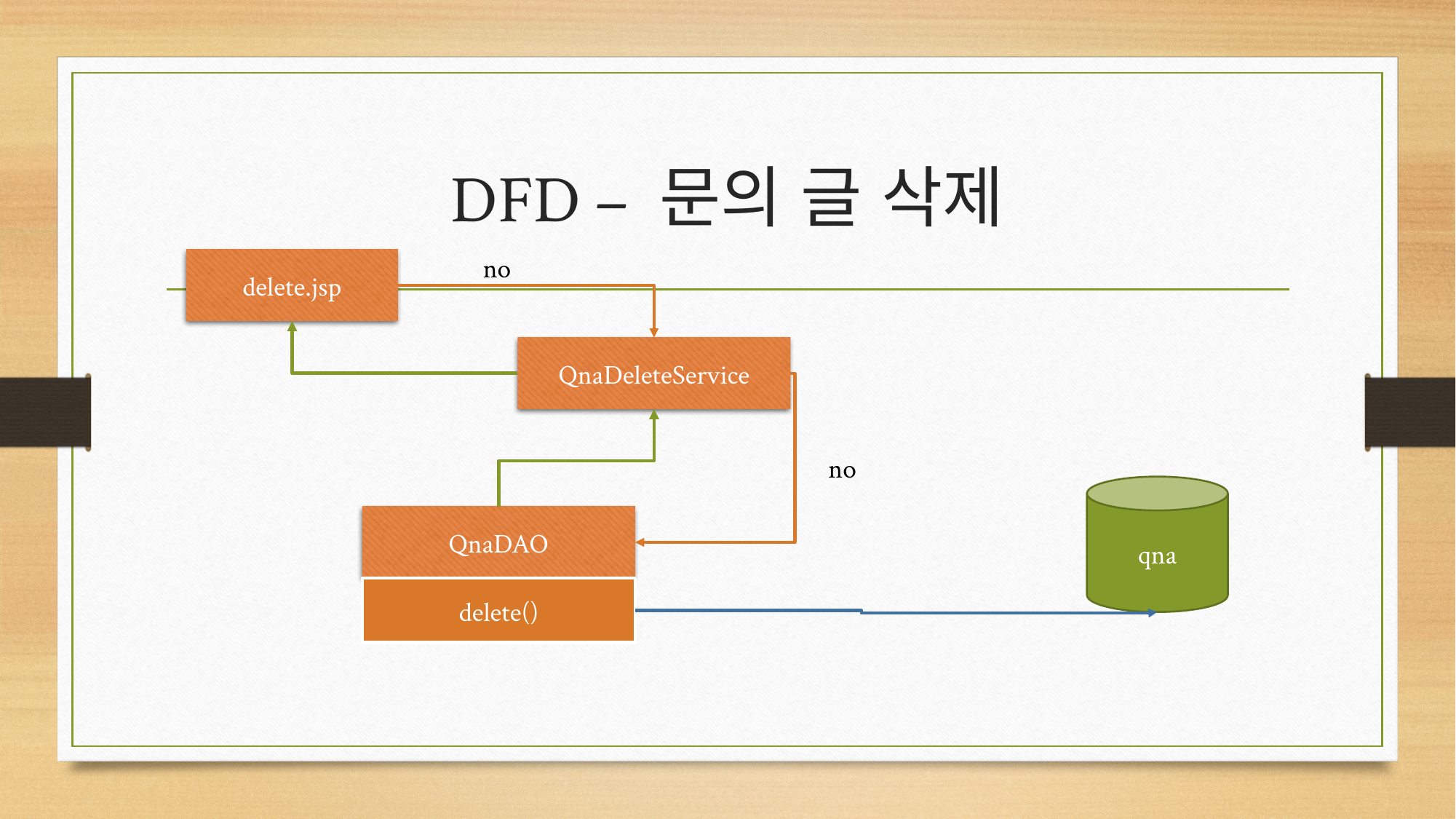

# DFD – 문의 글 삭제
no
delete.jsp
QnaDeleteService
no
qna
QnaDAO
delete()